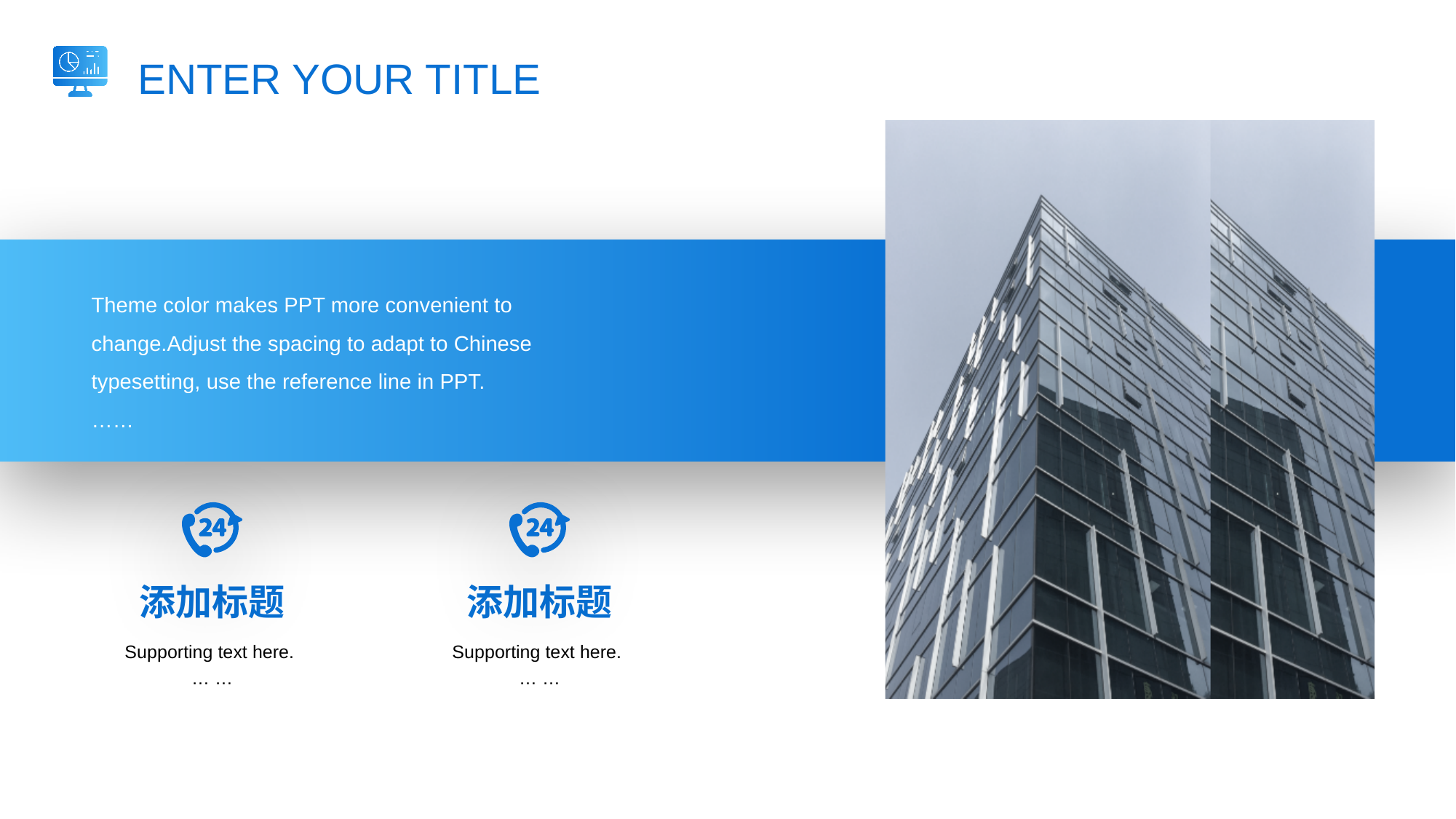

ENTER YOUR TITLE

Theme color makes PPT more convenient to change.Adjust the spacing to adapt to Chinese typesetting, use the reference line in PPT.
……

添加标题
添加标题
Supporting text here.
… …
Supporting text here.
… …